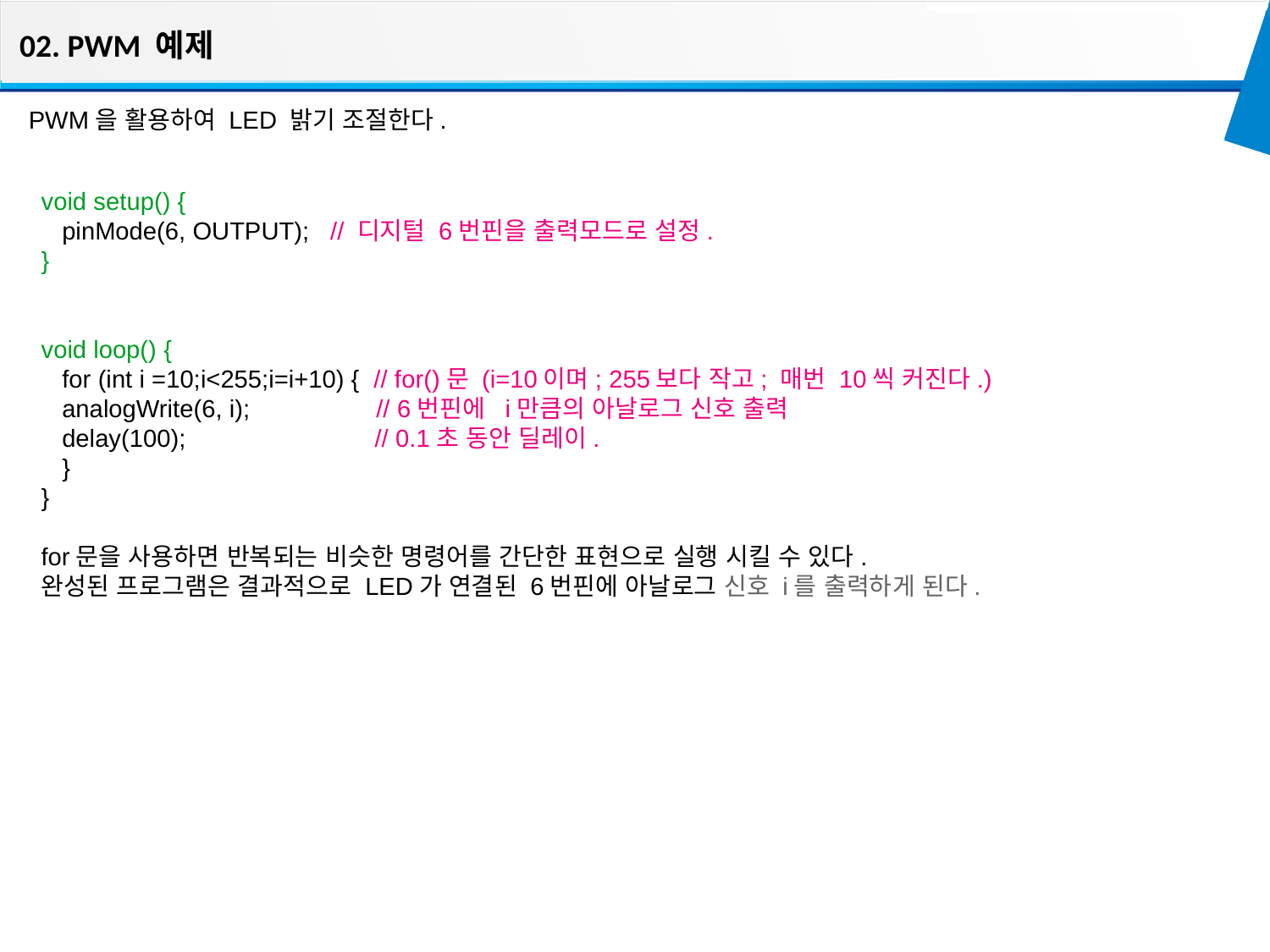

02. PWM 예제

PWM을 활용하여 LED 밝기 조절한다.
void setup() {
   pinMode(6, OUTPUT);   // 디지털 6번핀을 출력모드로 설정.
}

void loop() {
   for (int i =10;i<255;i=i+10) {  // for()문 (i=10이며; 255보다 작고; 매번 10씩 커진다.)
   analogWrite(6, i);                  // 6번핀에  i만큼의 아날로그 신호 출력
   delay(100);                           // 0.1초 동안 딜레이.
   }
}
for문을 사용하면 반복되는 비슷한 명령어를 간단한 표현으로 실행 시킬 수 있다.
완성된 프로그램은 결과적으로 LED가 연결된 6번핀에 아날로그 신호 i를 출력하게 된다.